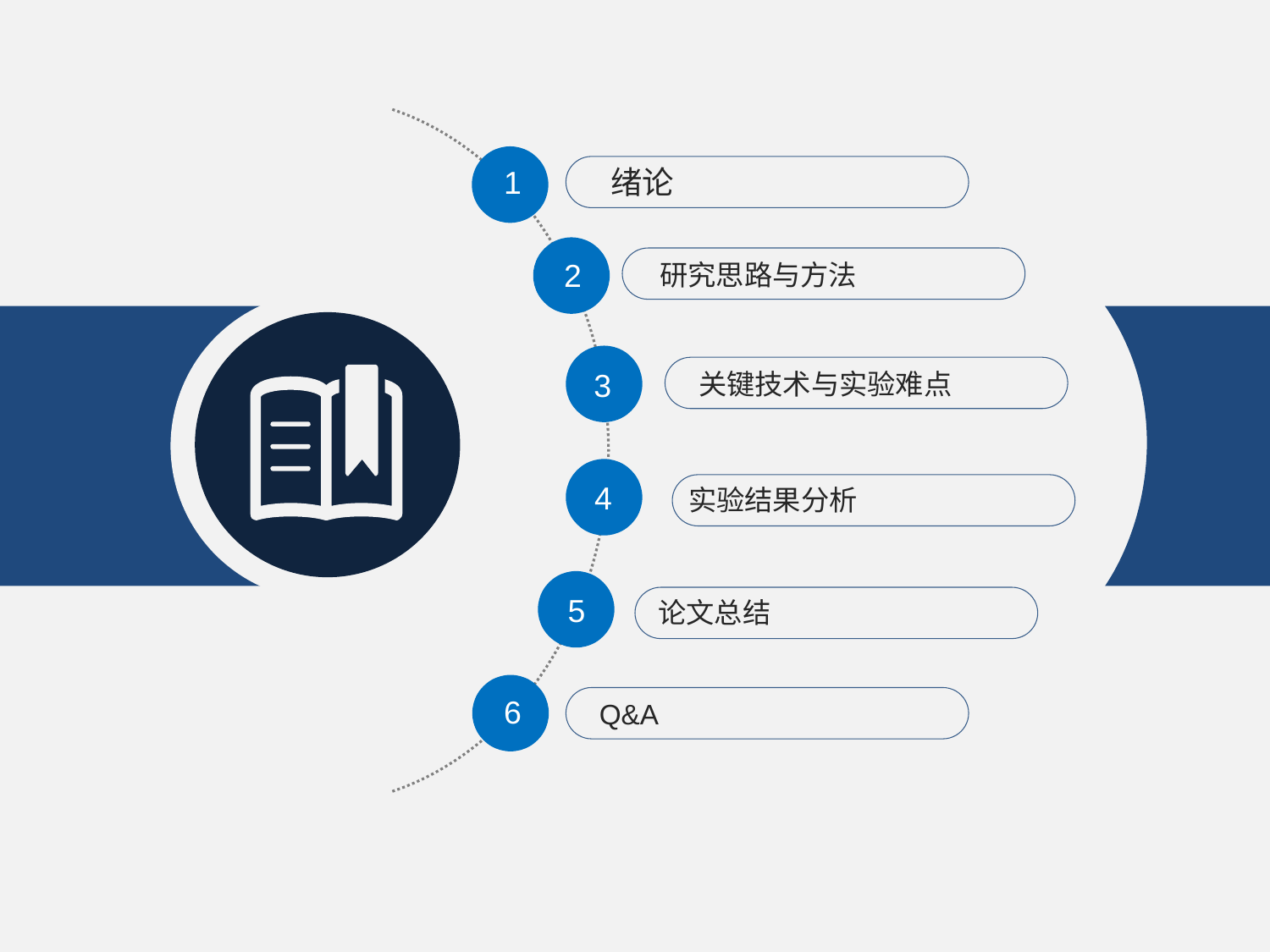

1
绪论

2
研究思路与方法

3
关键技术与实验难点

4

实验结果分析

5

论文总结

6

Q&A